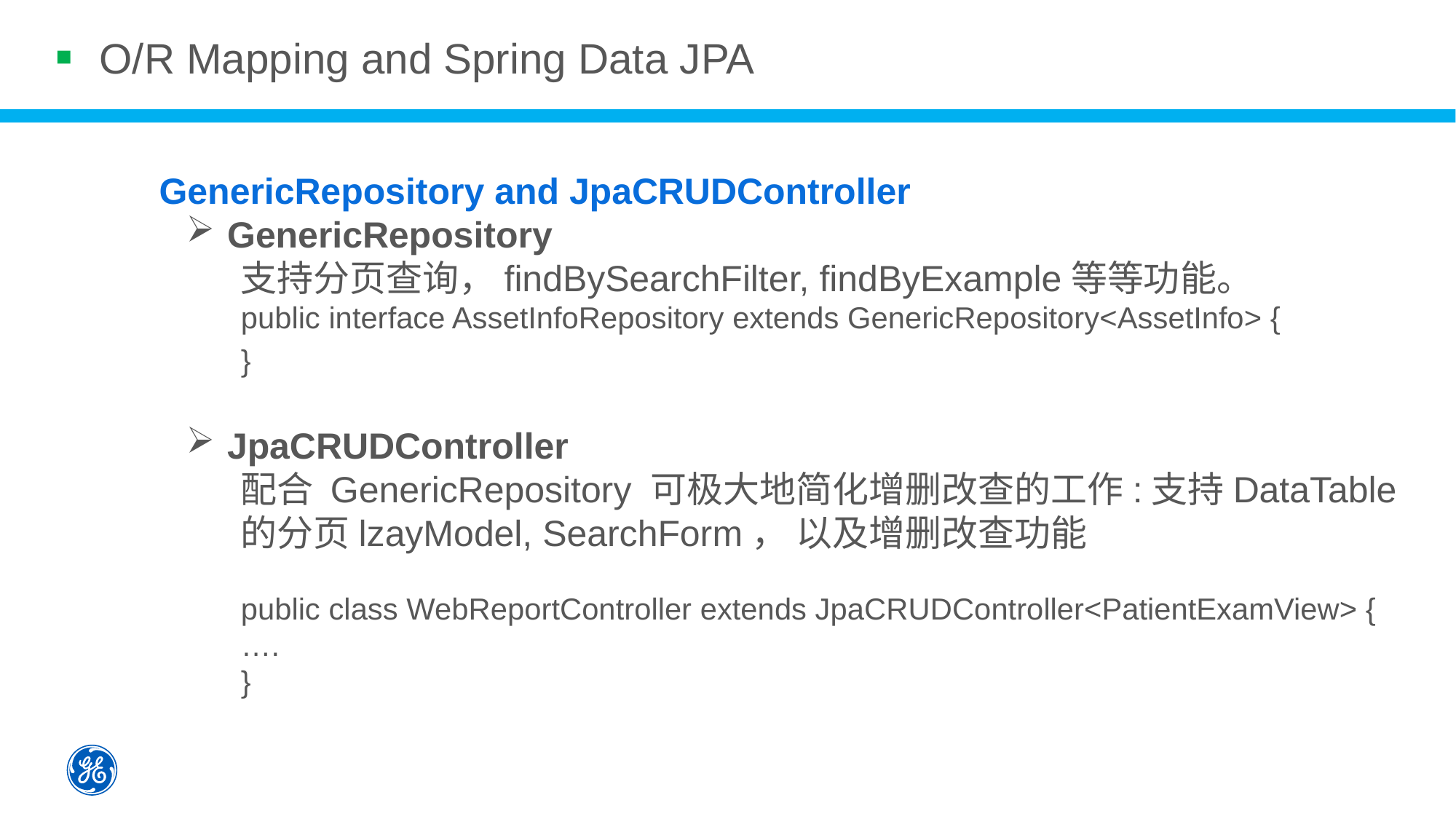

O/R Mapping and Spring Data JPA

GenericRepository and JpaCRUDController
GenericRepository
支持分页查询，findBySearchFilter, findByExample等等功能。
public interface AssetInfoRepository extends GenericRepository<AssetInfo> {
}

JpaCRUDController
配合 GenericRepository 可极大地简化增删改查的工作:支持DataTable的分页lzayModel, SearchForm， 以及增删改查功能

public class WebReportController extends JpaCRUDController<PatientExamView> {
….
}